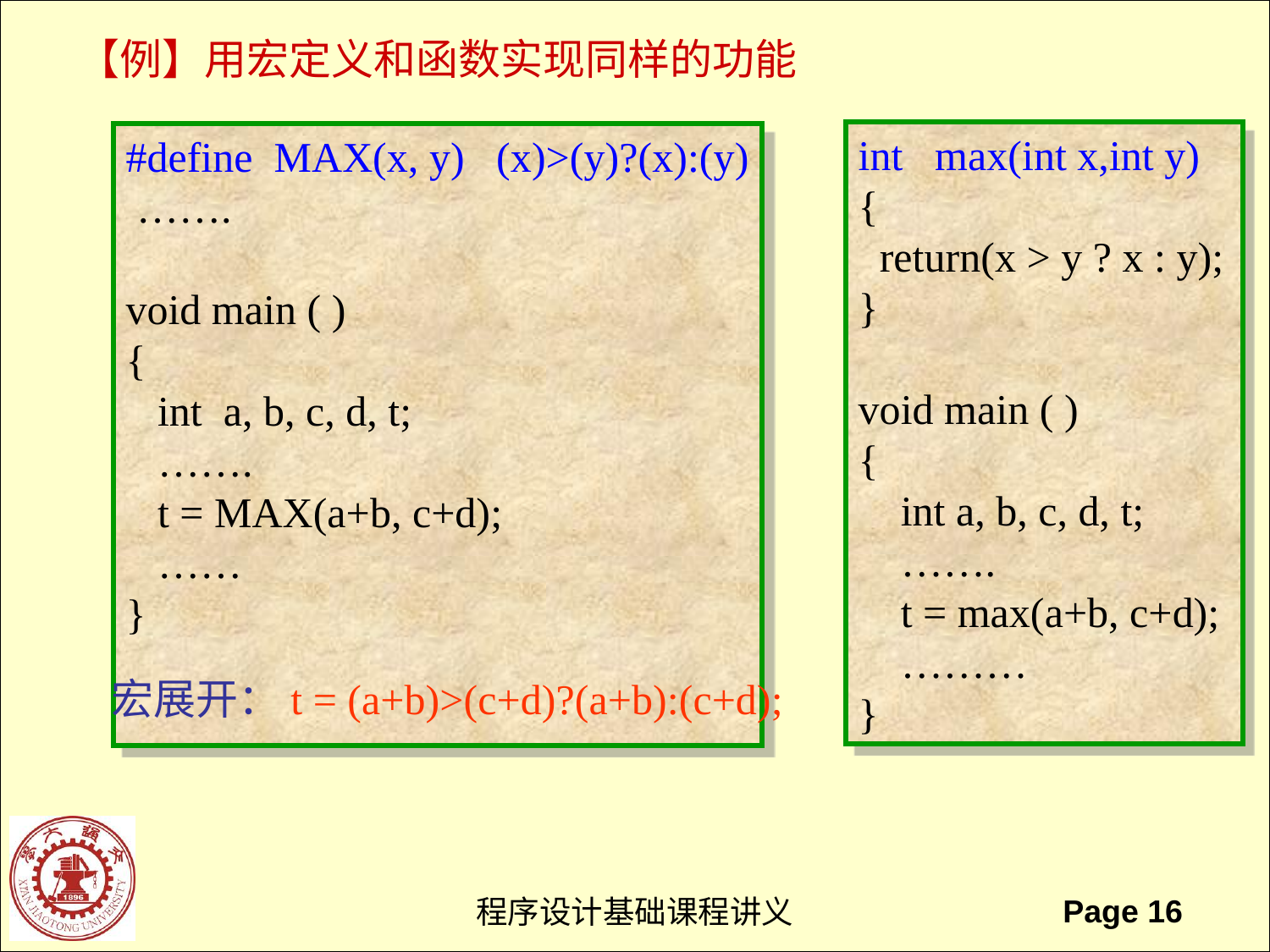

【例】用宏定义和函数实现同样的功能
int   max(int x,int y)
{
  return(x > y ? x : y);
}

void main ( )
{
    int a, b, c, d, t;
    …….
    t = max(a+b, c+d);
    ………
}
#define  MAX(x, y)   (x)>(y)?(x):(y)
 …….

void main ( )
{
   int  a, b, c, d, t;
   …….
   t = MAX(a+b, c+d);
   ……
}

宏展开：t = (a+b)>(c+d)?(a+b):(c+d);